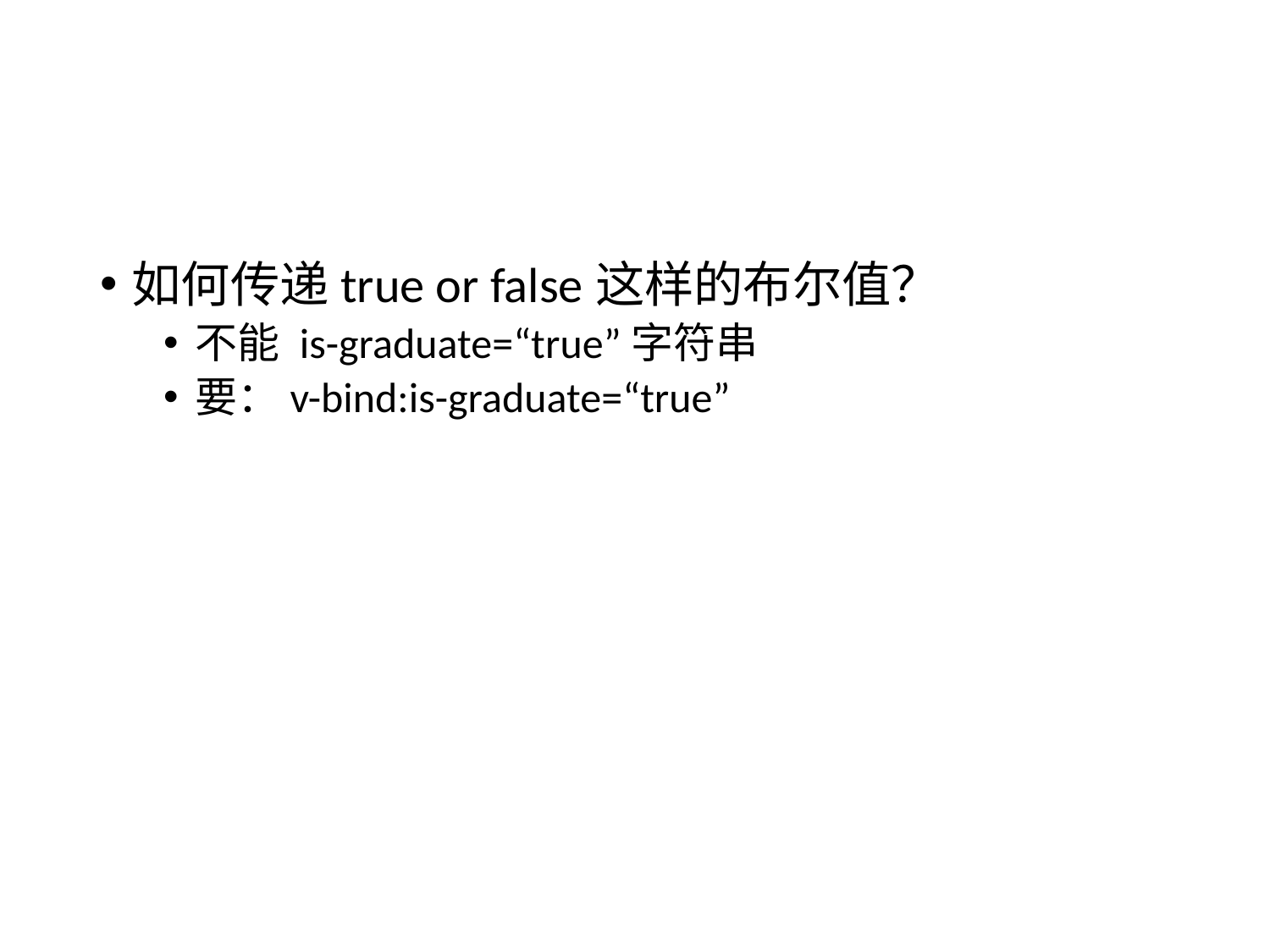

#
如何传递true or false这样的布尔值？
不能 is-graduate=“true”字符串
要：v-bind:is-graduate=“true”